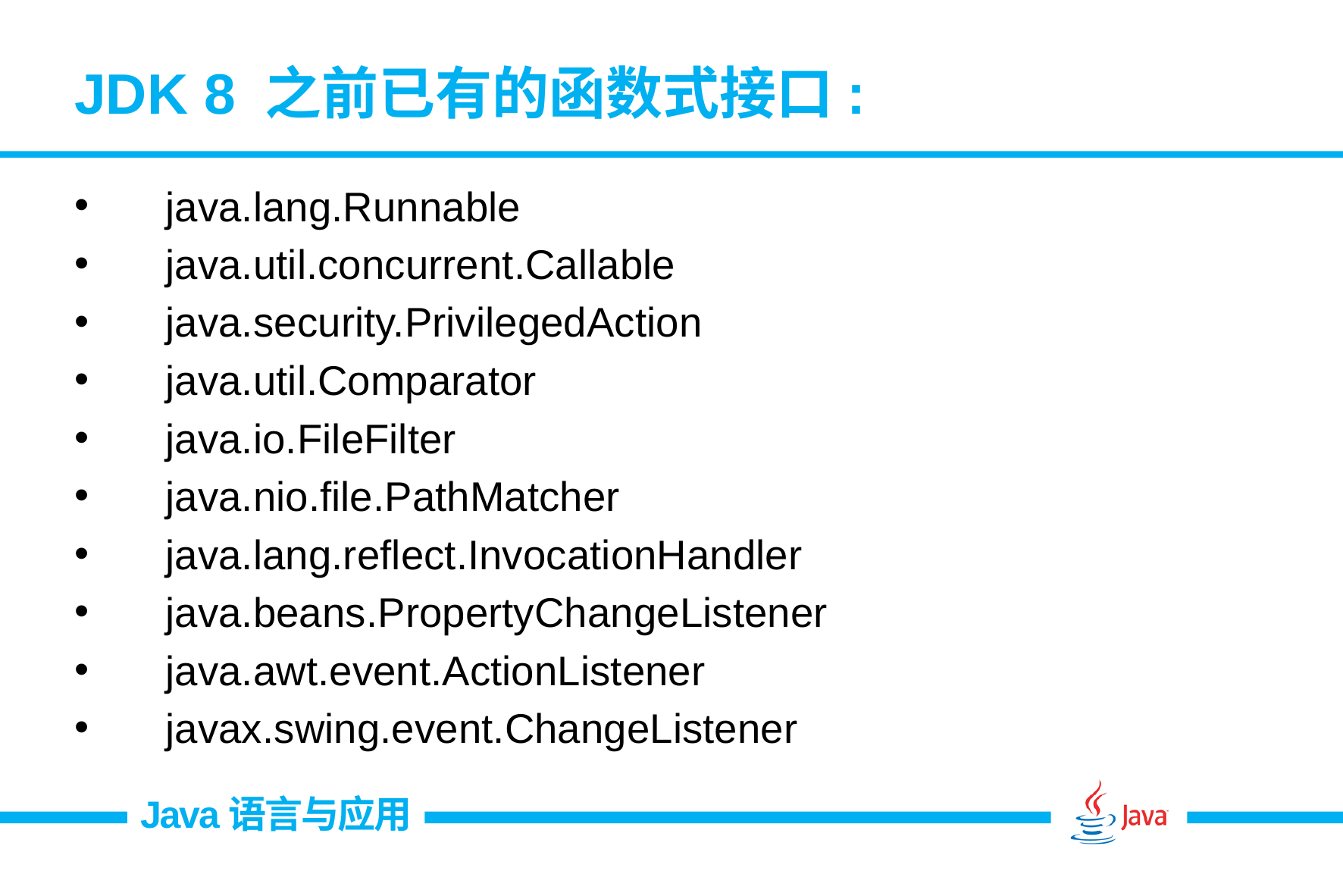

# JDK 8 之前已有的函数式接口:
    java.lang.Runnable
    java.util.concurrent.Callable
    java.security.PrivilegedAction
    java.util.Comparator
    java.io.FileFilter
    java.nio.file.PathMatcher
    java.lang.reflect.InvocationHandler
    java.beans.PropertyChangeListener
    java.awt.event.ActionListener
    javax.swing.event.ChangeListener